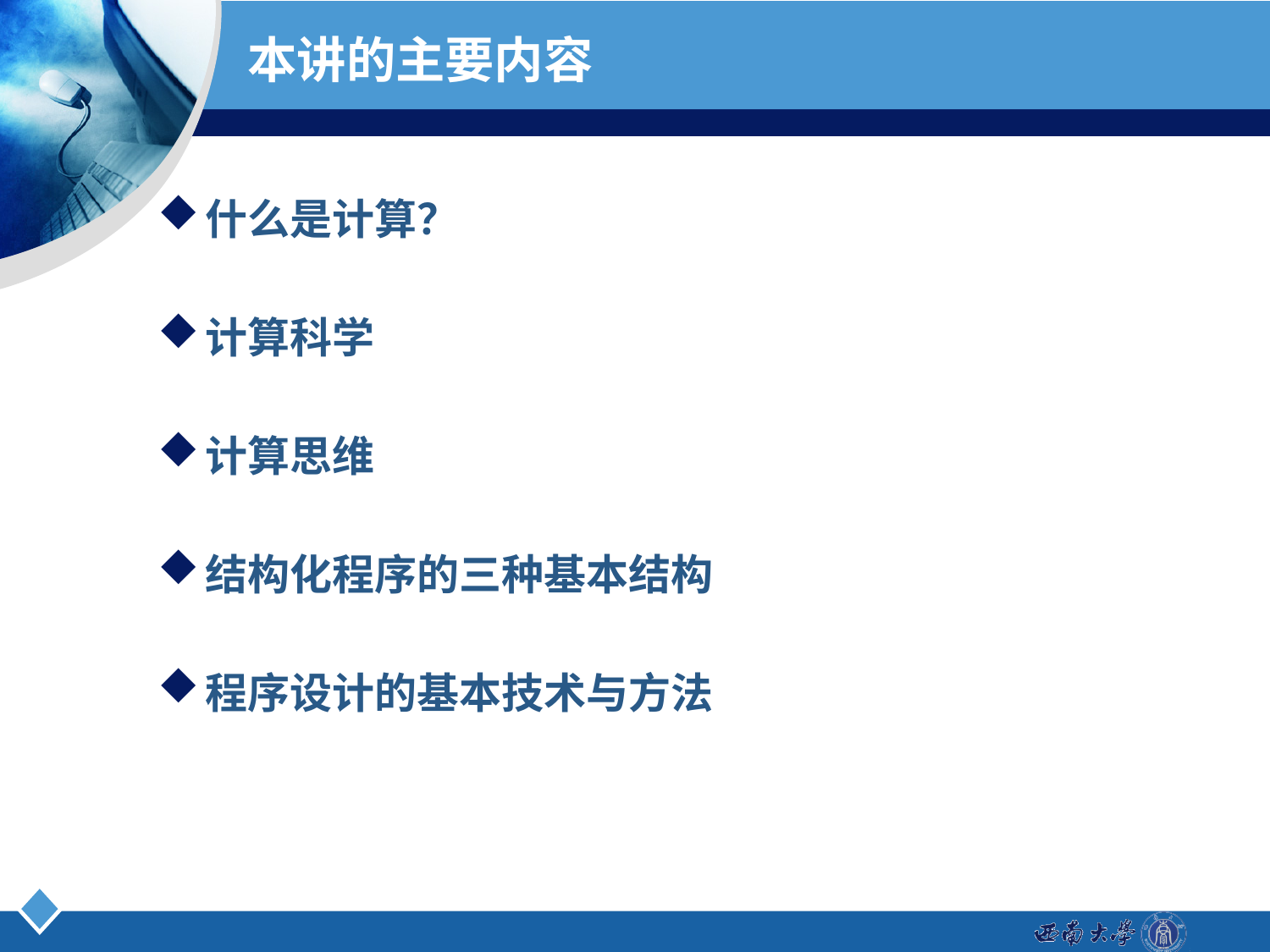

# 本讲的主要内容
什么是计算？

计算科学

计算思维

结构化程序的三种基本结构

程序设计的基本技术与方法